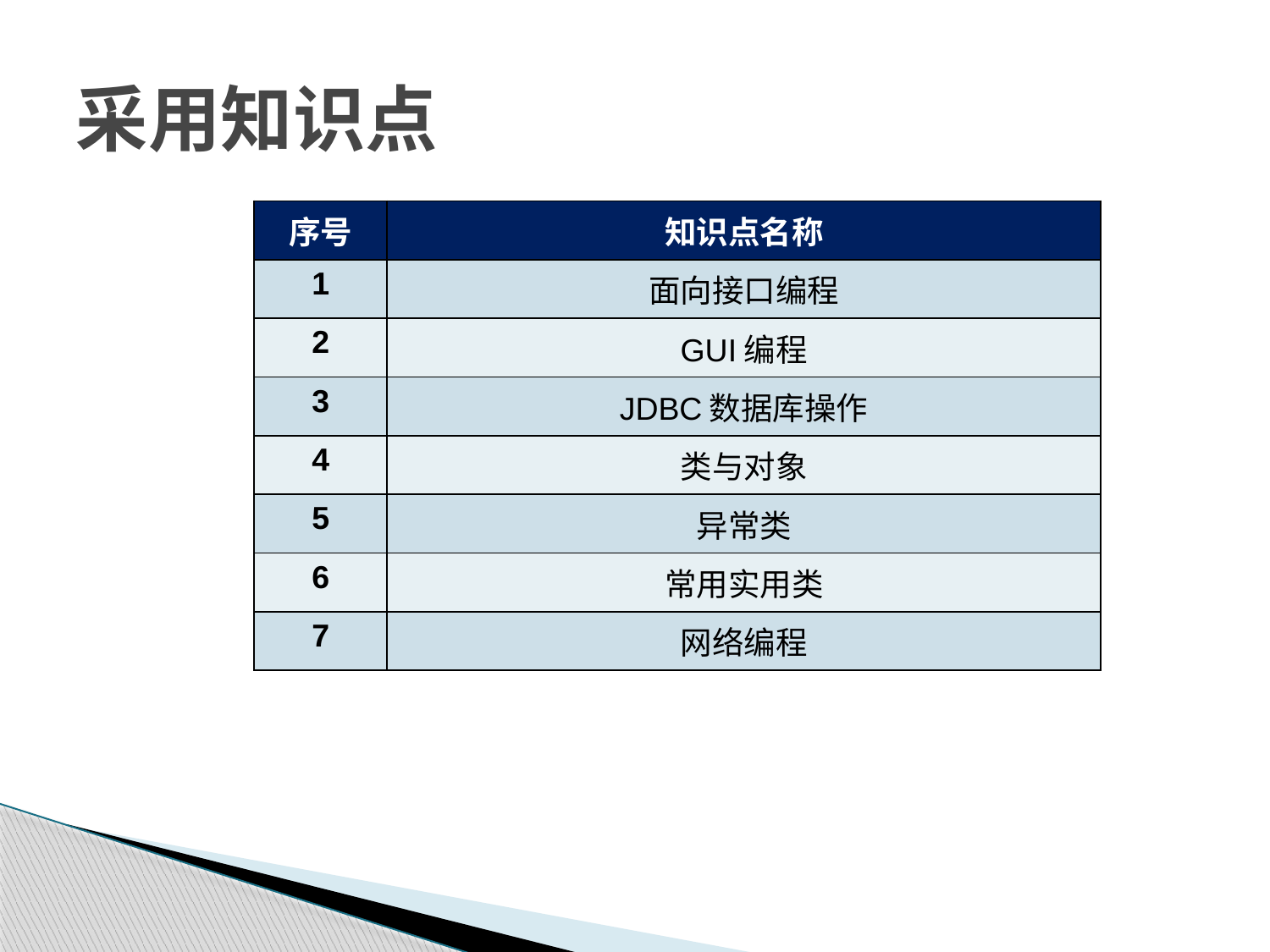

# 采用知识点
| 序号 | 知识点名称 |
| --- | --- |
| 1 | 面向接口编程 |
| 2 | GUI编程 |
| 3 | JDBC数据库操作 |
| 4 | 类与对象 |
| 5 | 异常类 |
| 6 | 常用实用类 |
| 7 | 网络编程 |